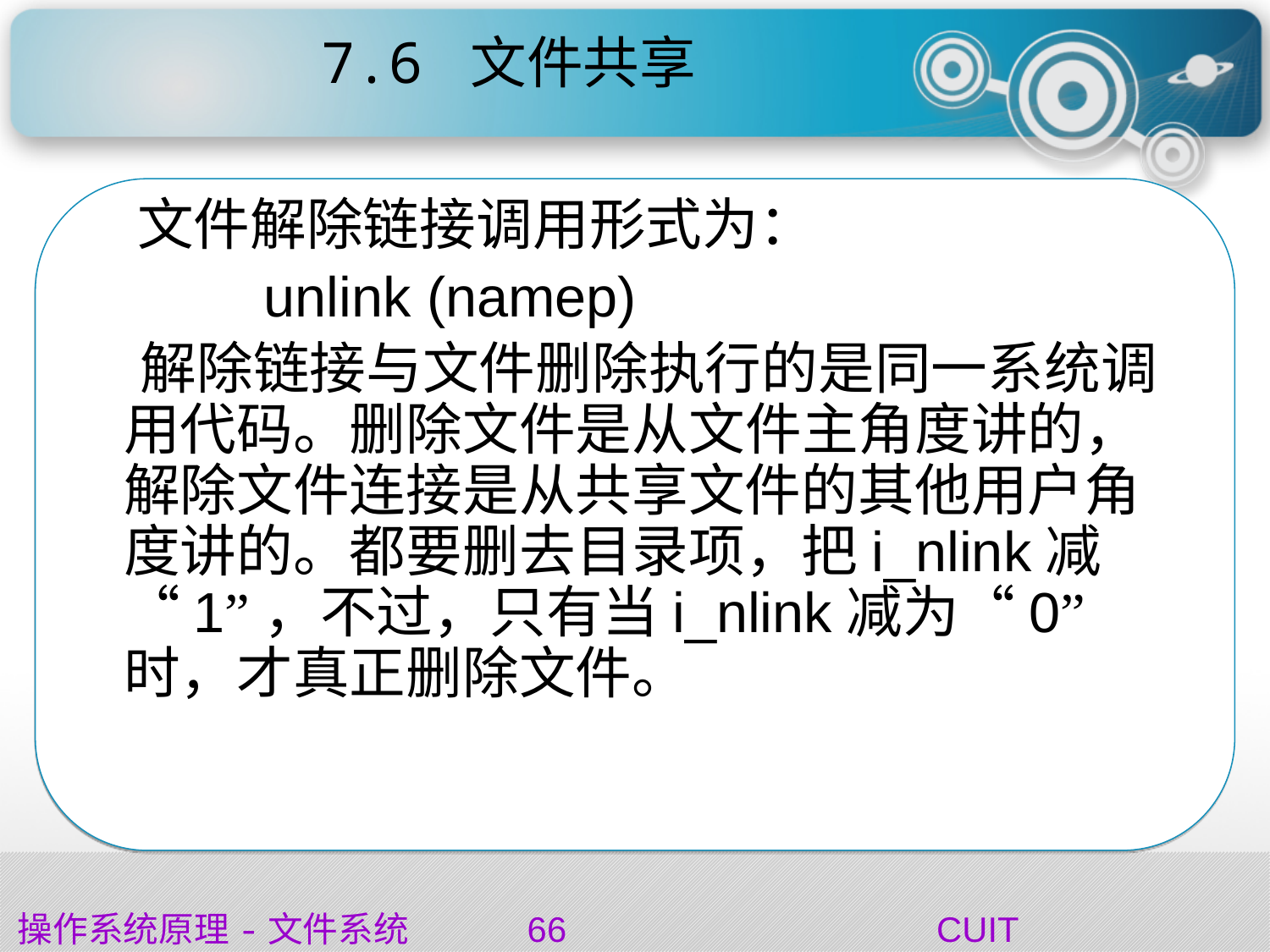

# 7.6 文件共享
   文件解除链接调用形式为：
            unlink (namep)
    解除链接与文件删除执行的是同一系统调用代码。删除文件是从文件主角度讲的，解除文件连接是从共享文件的其他用户角度讲的。都要删去目录项，把i_nlink减“1”，不过，只有当i_nlink减为“0”时，才真正删除文件。